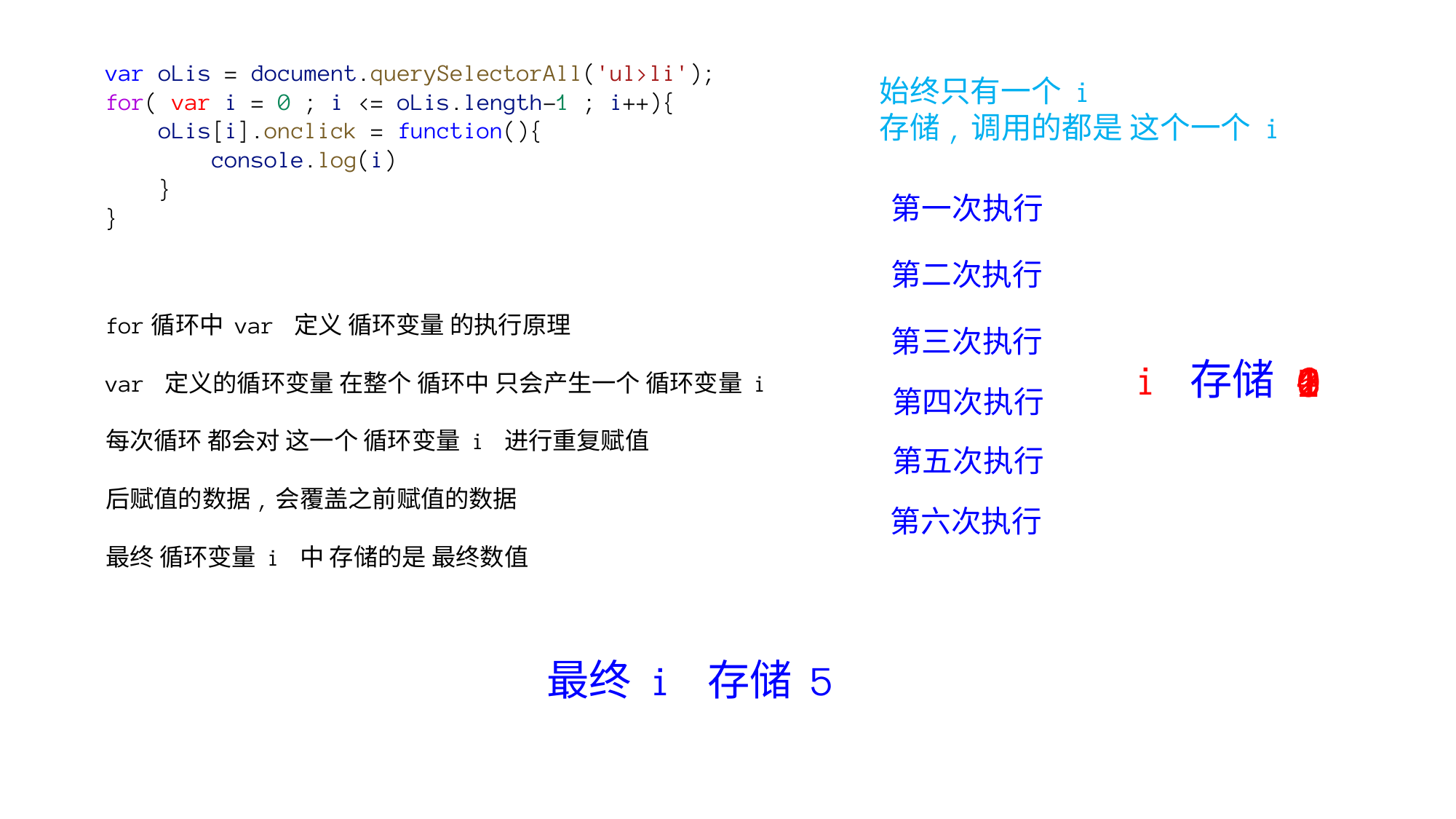

var oLis = document.querySelectorAll('ul>li');
for( var i = 0 ; i <= oLis.length-1 ; i++){
    oLis[i].onclick = function(){
        console.log(i)
    }
}
始终只有一个 i
存储,调用的都是 这个一个 i
第一次执行
第二次执行
for循环中 var 定义 循环变量 的执行原理

var 定义的循环变量 在整个 循环中 只会产生一个 循环变量 i

每次循环 都会对 这一个 循环变量 i 进行重复赋值

后赋值的数据,会覆盖之前赋值的数据

最终 循环变量 i 中 存储的是 最终数值
第三次执行
4
1
i
存储
0
3
2
5
第四次执行
第五次执行
第六次执行
最终 i 存储 5